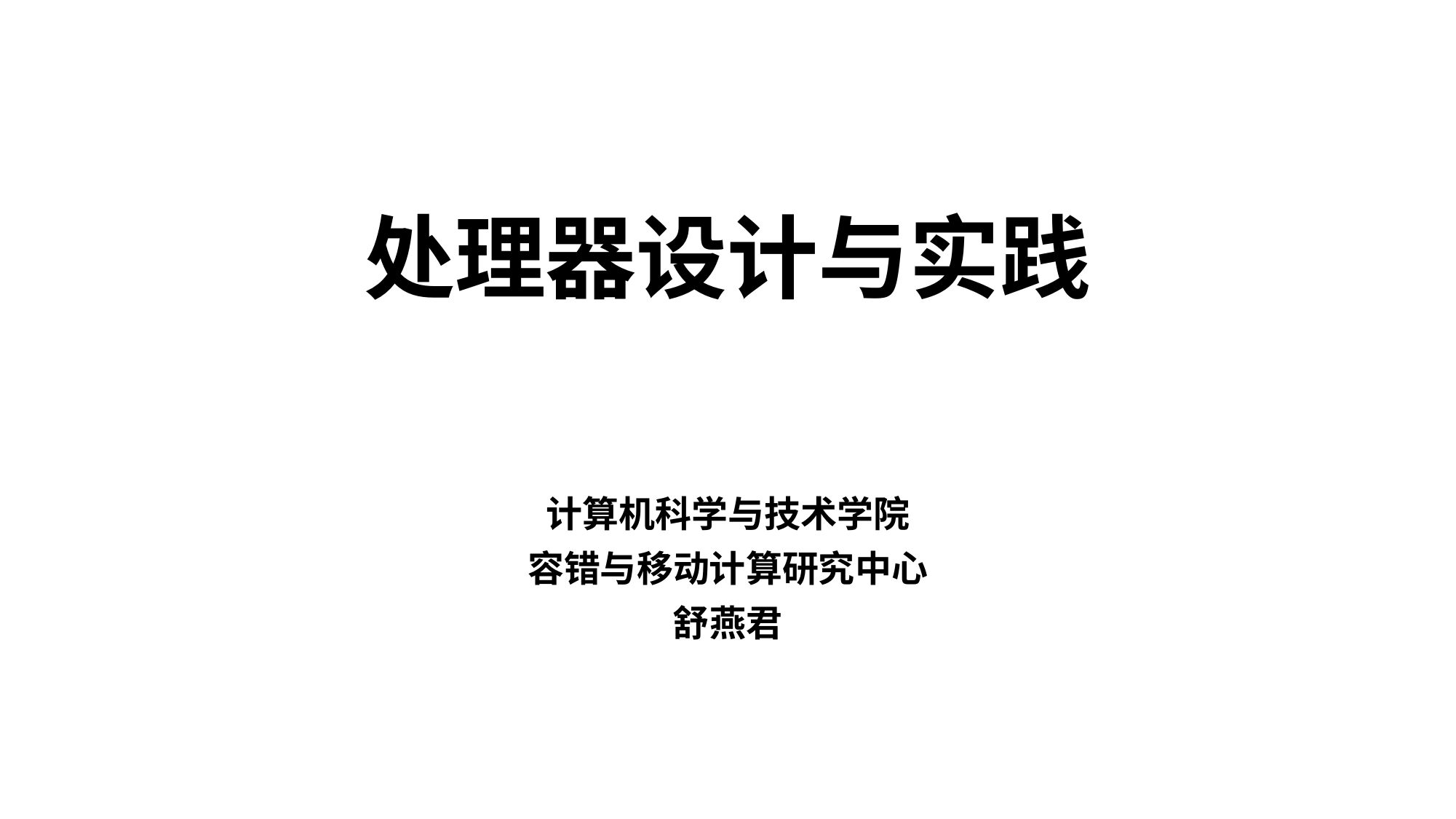

# 处理器设计与实践

计算机科学与技术学院
容错与移动计算研究中心
舒燕君